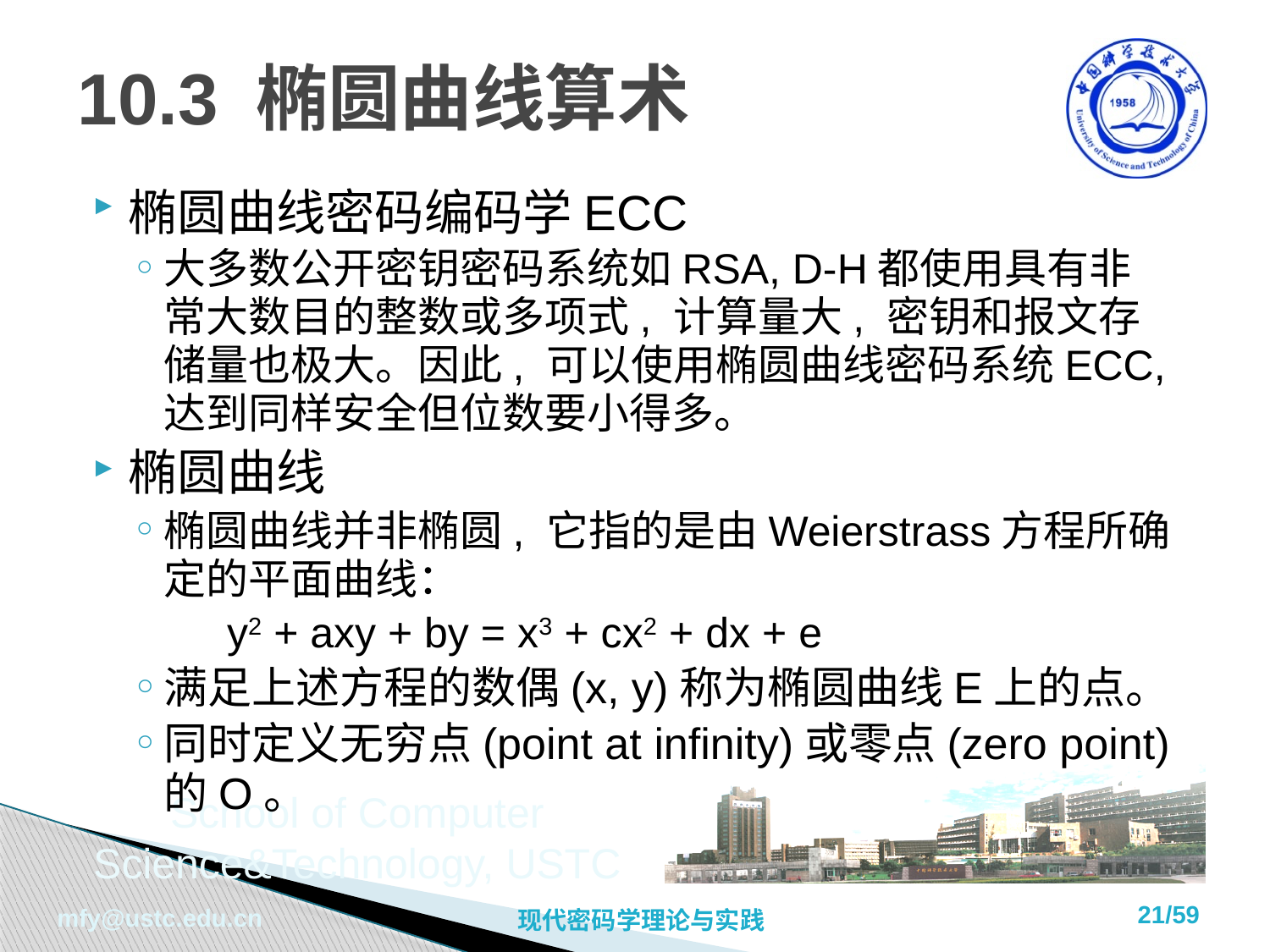

# 10.3 椭圆曲线算术
椭圆曲线密码编码学ECC
大多数公开密钥密码系统如RSA, D-H都使用具有非常大数目的整数或多项式, 计算量大, 密钥和报文存储量也极大。因此, 可以使用椭圆曲线密码系统ECC, 达到同样安全但位数要小得多。
椭圆曲线
椭圆曲线并非椭圆, 它指的是由Weierstrass方程所确定的平面曲线：
        y2 + axy + by = x3 + cx2 + dx + e
满足上述方程的数偶(x, y)称为椭圆曲线E上的点。
同时定义无穷点(point at infinity)或零点(zero point)的O。